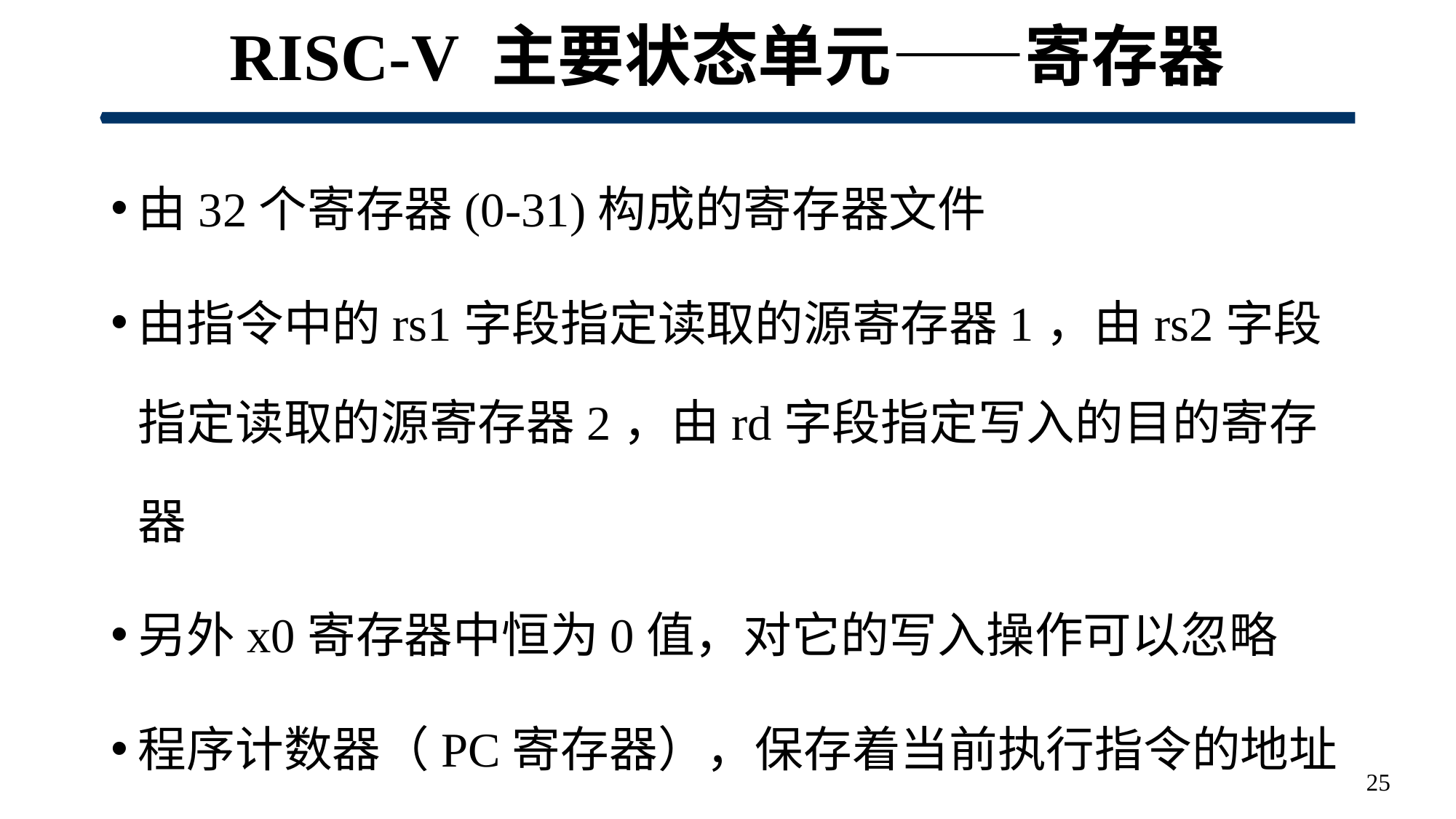

# RISC-V 主要状态单元——寄存器
由32个寄存器(0-31)构成的寄存器文件
由指令中的rs1字段指定读取的源寄存器1，由rs2字段指定读取的源寄存器2，由rd字段指定写入的目的寄存器
另外x0寄存器中恒为0值，对它的写入操作可以忽略
程序计数器（PC寄存器），保存着当前执行指令的地址

25